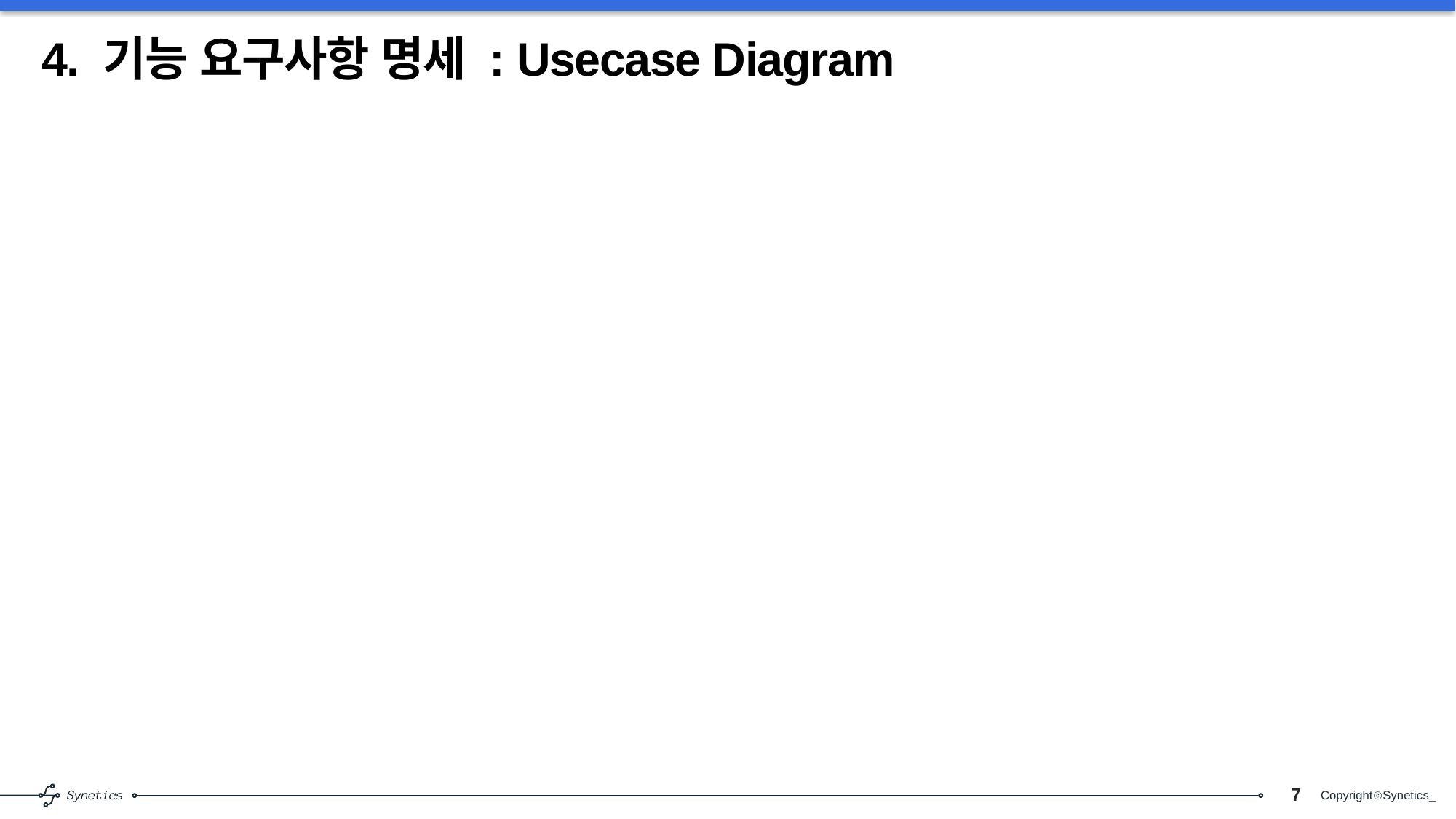

# 4. 기능 요구사항 명세 : Usecase Diagram